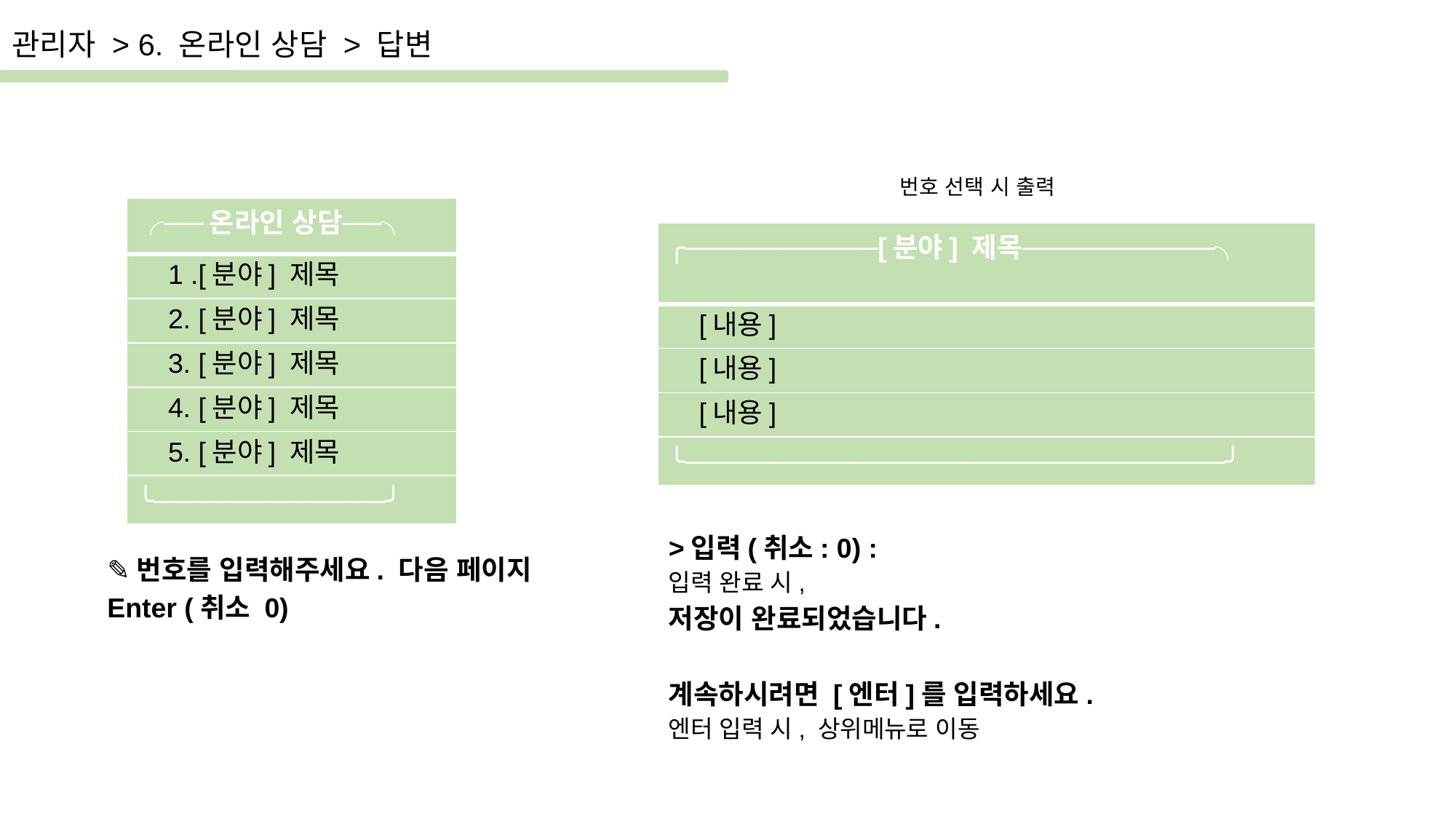

관리자 > 6. 온라인 상담 > 답변

번호 선택 시 출력
| ╭──온라인 상담──╮ |
| --- |
| 1 .[분야] 제목 |
| 2. [분야] 제목 |
| 3. [분야] 제목 |
| 4. [분야] 제목 |
| 5. [분야] 제목 |
| ╰────────────╯ |
| ╭──────────[분야] 제목──────────╮ |
| --- |
| [내용] |
| [내용] |
| [내용] |
| ╰────────────────────────────╯ |
>입력(취소: 0) :
입력 완료 시,
저장이 완료되었습니다.

계속하시려면 [엔터]를 입력하세요.
엔터 입력 시, 상위메뉴로 이동

✎번호를 입력해주세요. 다음 페이지 Enter (취소 0)